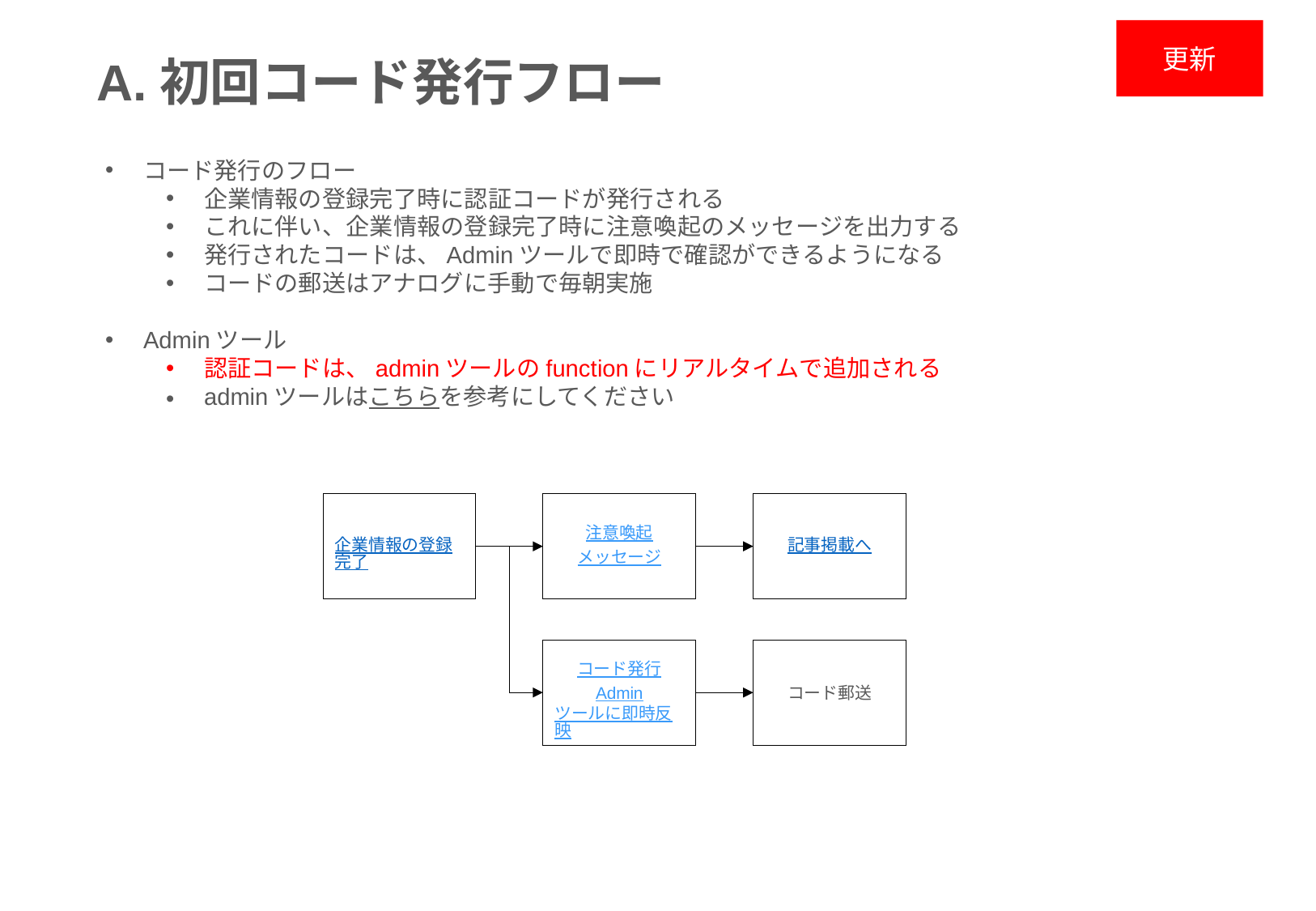

更新
A.初回コード発行フロー
コード発行のフロー
企業情報の登録完了時に認証コードが発行される
これに伴い、企業情報の登録完了時に注意喚起のメッセージを出力する
発行されたコードは、Adminツールで即時で確認ができるようになる
コードの郵送はアナログに手動で毎朝実施

Adminツール
認証コードは、adminツールのfunctionにリアルタイムで追加される
adminツールはこちらを参考にしてください

企業情報の登録完了
注意喚起
メッセージ
記事掲載へ
コード発行
Adminツールに即時反映
コード郵送